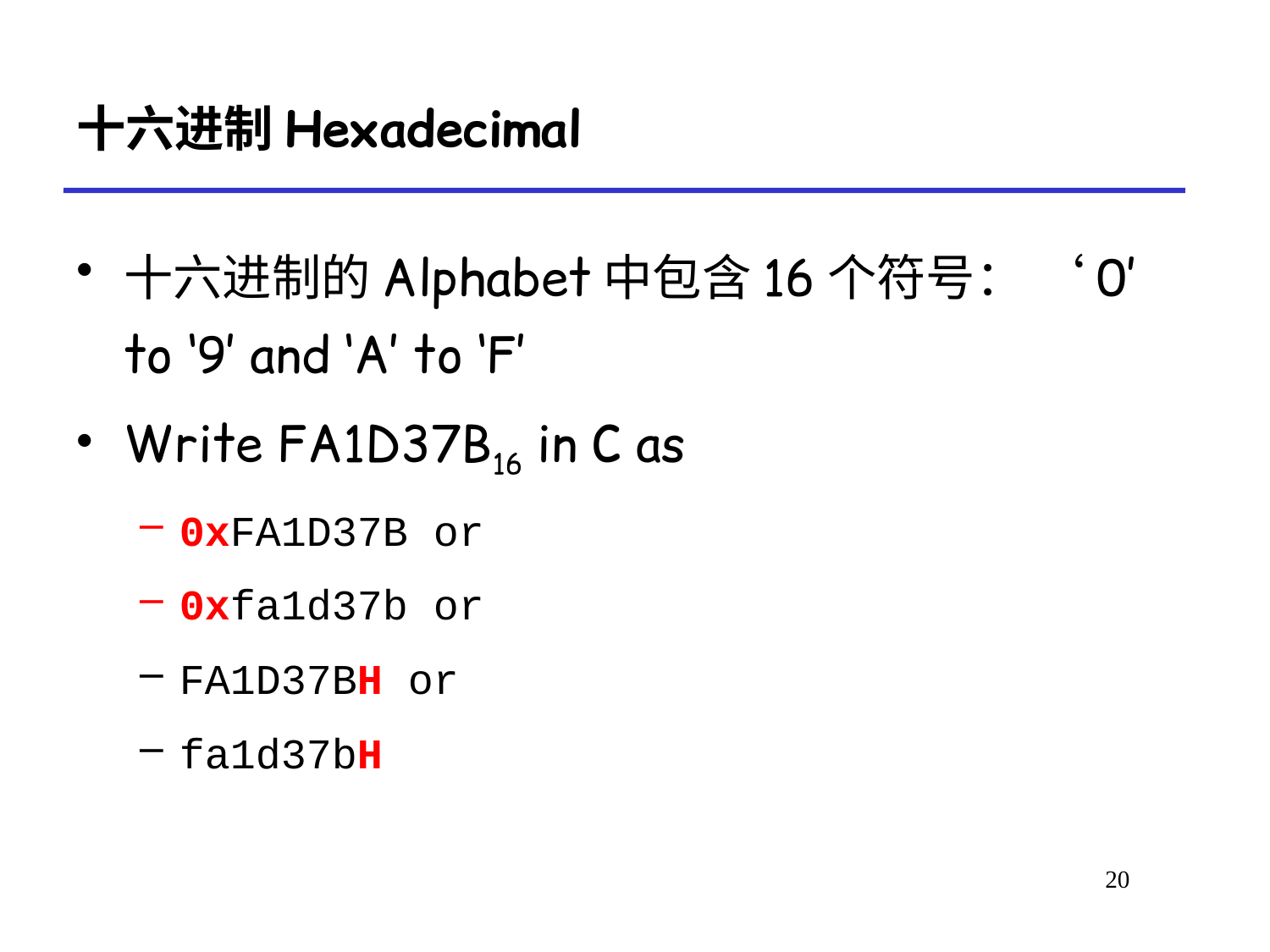

# 十六进制Hexadecimal
十六进制的Alphabet中包含16个符号： ‘0’ to ‘9’ and ‘A’ to ‘F’
Write FA1D37B16 in C as
0xFA1D37B or
0xfa1d37b or
FA1D37BH or
fa1d37bH
20